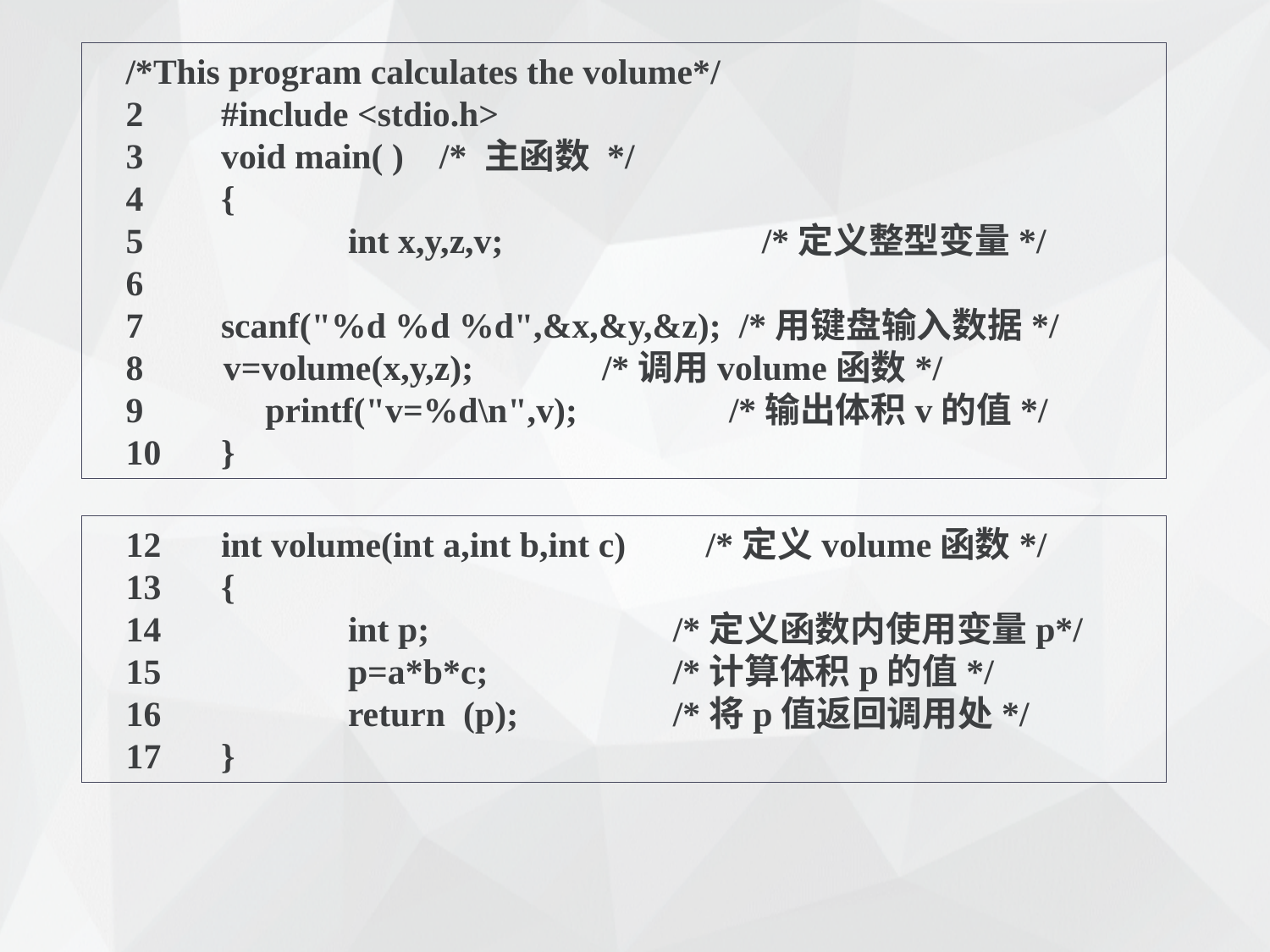

/*This program calculates the volume*/
2	#include <stdio.h>
3	void main( )    /* 主函数 */
4	{
5		int x,y,z,v;	                  /*定义整型变量*/
6
7      	scanf("%d %d %d",&x,&y,&z);  /*用键盘输入数据*/
8         v=volume(x,y,z);              	/*调用volume函数*/
9	     printf("v=%d\n",v);           	/*输出体积v的值*/
10	}
12	int volume(int a,int b,int c)         /*定义volume函数*/
13	{
14		int p;           	        /*定义函数内使用变量p*/
15		p=a*b*c;         	        /*计算体积p的值*/
16		return  (p);       	        /*将p值返回调用处*/
17	}